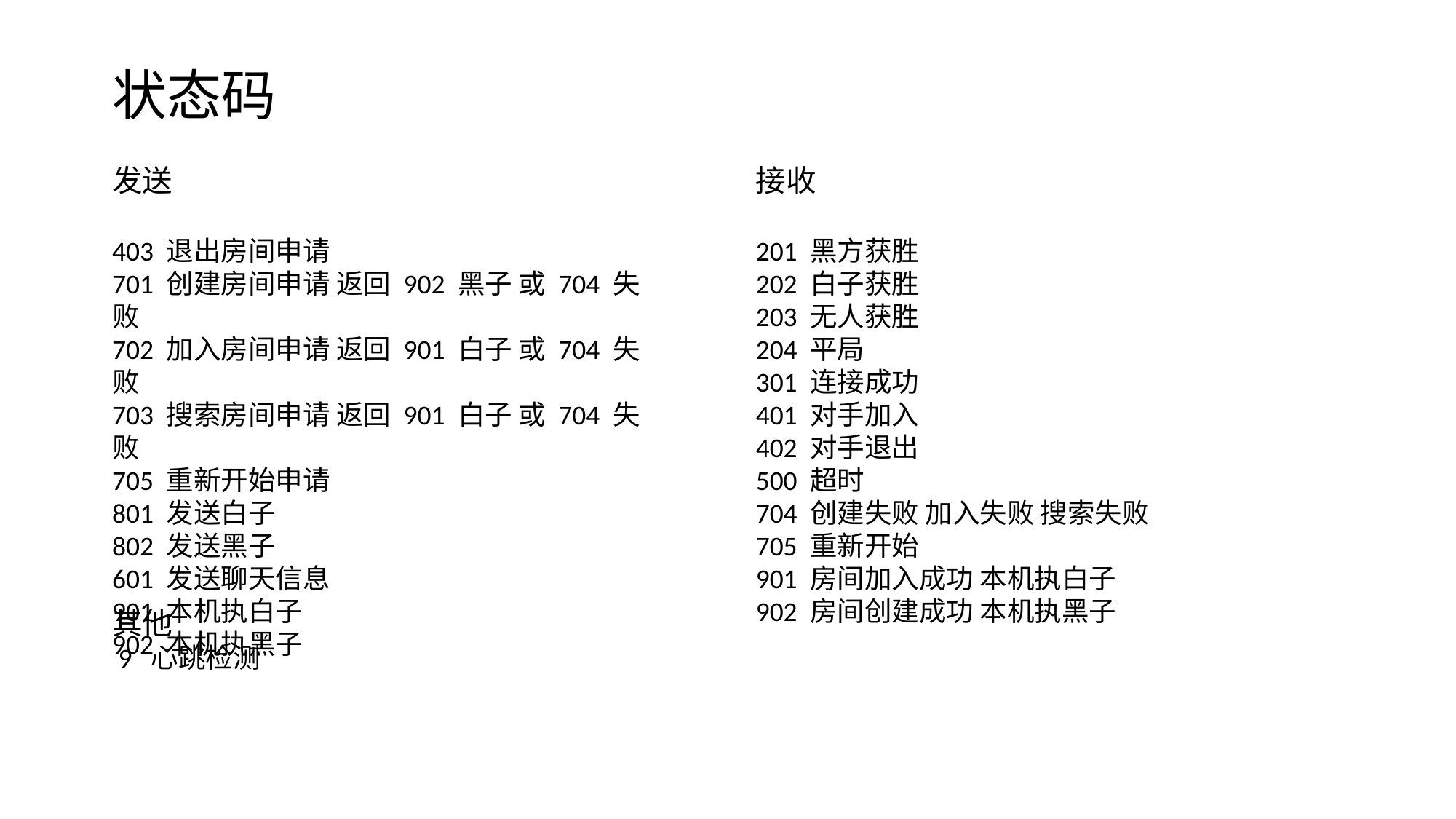

状态码
发送

403 退出房间申请
701 创建房间申请 返回 902 黑子 或 704 失败
702 加入房间申请 返回 901 白子 或 704 失败
703 搜索房间申请 返回 901 白子 或 704 失败
705 重新开始申请
801 发送白子
802 发送黑子
601 发送聊天信息
901 本机执白子
902 本机执黑子
接收

201 黑方获胜
202 白子获胜
203 无人获胜
204 平局
301 连接成功
401 对手加入
402 对手退出
500 超时
704 创建失败 加入失败 搜索失败
705 重新开始
901 房间加入成功 本机执白子
902 房间创建成功 本机执黑子
其他
 9  心跳检测